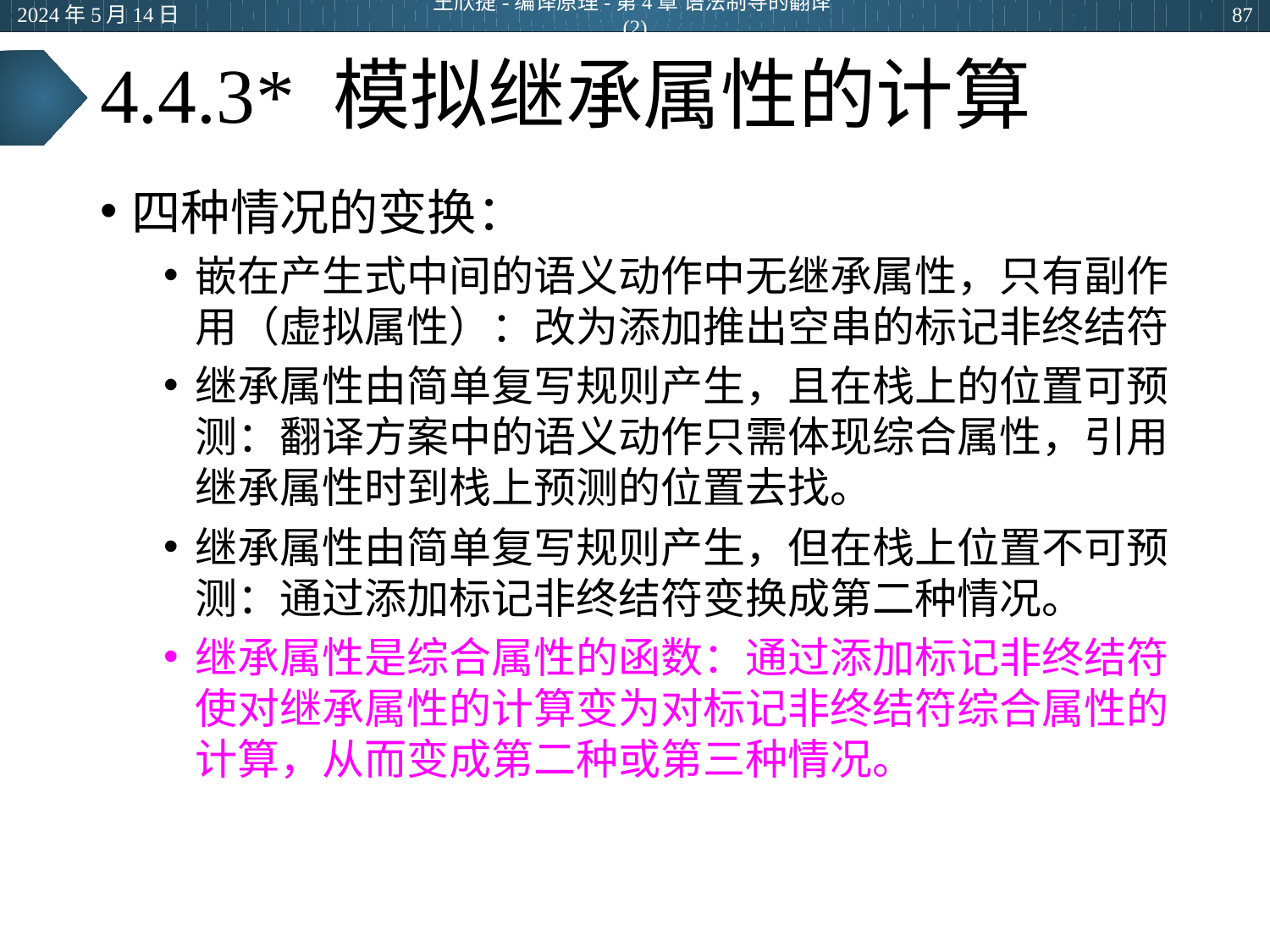

2024年5月14日
王欣捷-编译原理-第4章 语法制导的翻译(2)
87
# 4.4.3* 模拟继承属性的计算
四种情况的变换：
嵌在产生式中间的语义动作中无继承属性，只有副作用（虚拟属性）：改为添加推出空串的标记非终结符
继承属性由简单复写规则产生，且在栈上的位置可预测：翻译方案中的语义动作只需体现综合属性，引用继承属性时到栈上预测的位置去找。
继承属性由简单复写规则产生，但在栈上位置不可预测：通过添加标记非终结符变换成第二种情况。
继承属性是综合属性的函数：通过添加标记非终结符使对继承属性的计算变为对标记非终结符综合属性的计算，从而变成第二种或第三种情况。